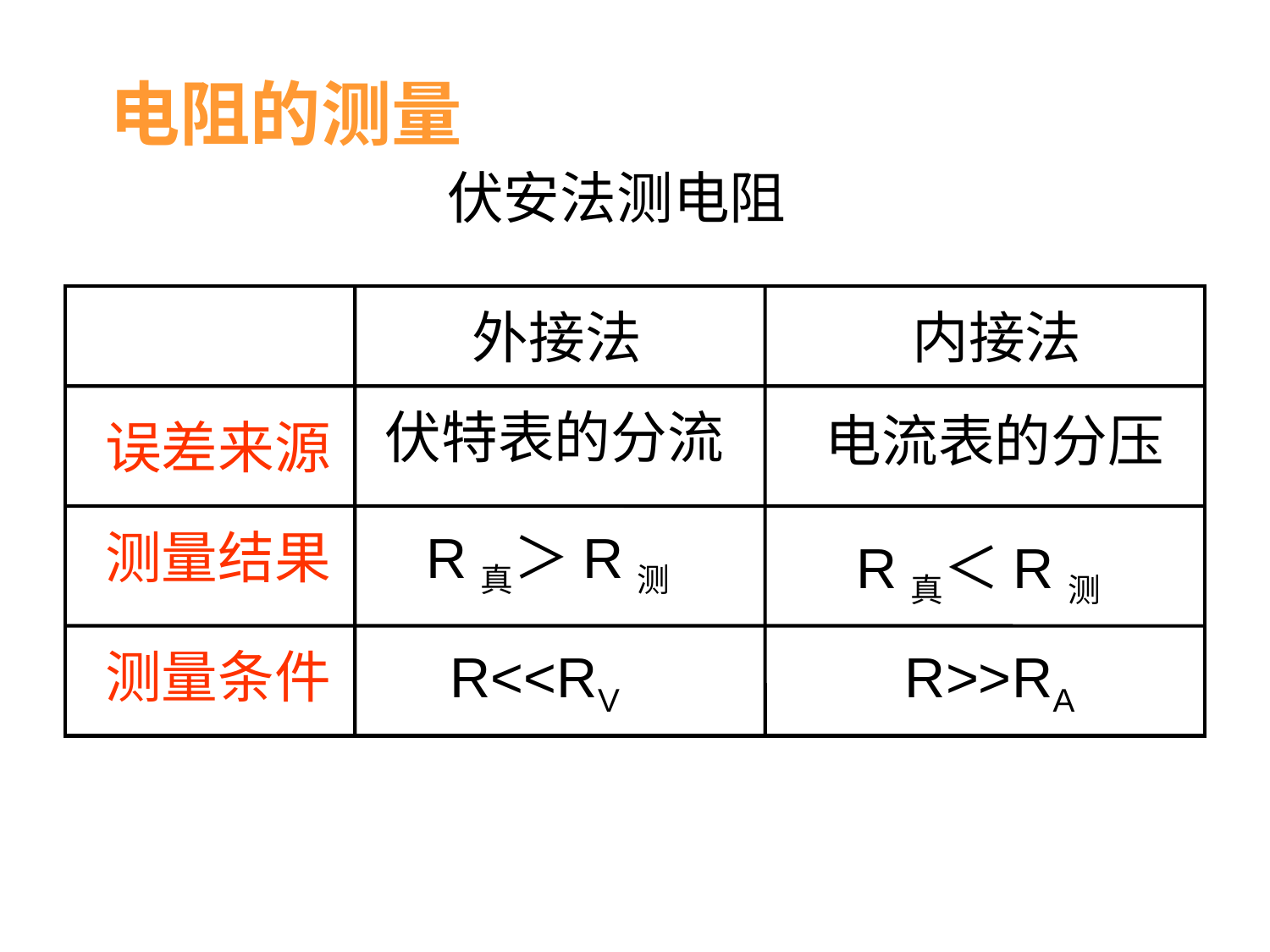

电阻的测量
伏安法测电阻

外接法
内接法

伏特表的分流
电流表的分压
误差来源

测量结果
R真＞R测
R真＜R测

测量条件
R<<RV
R>>RA